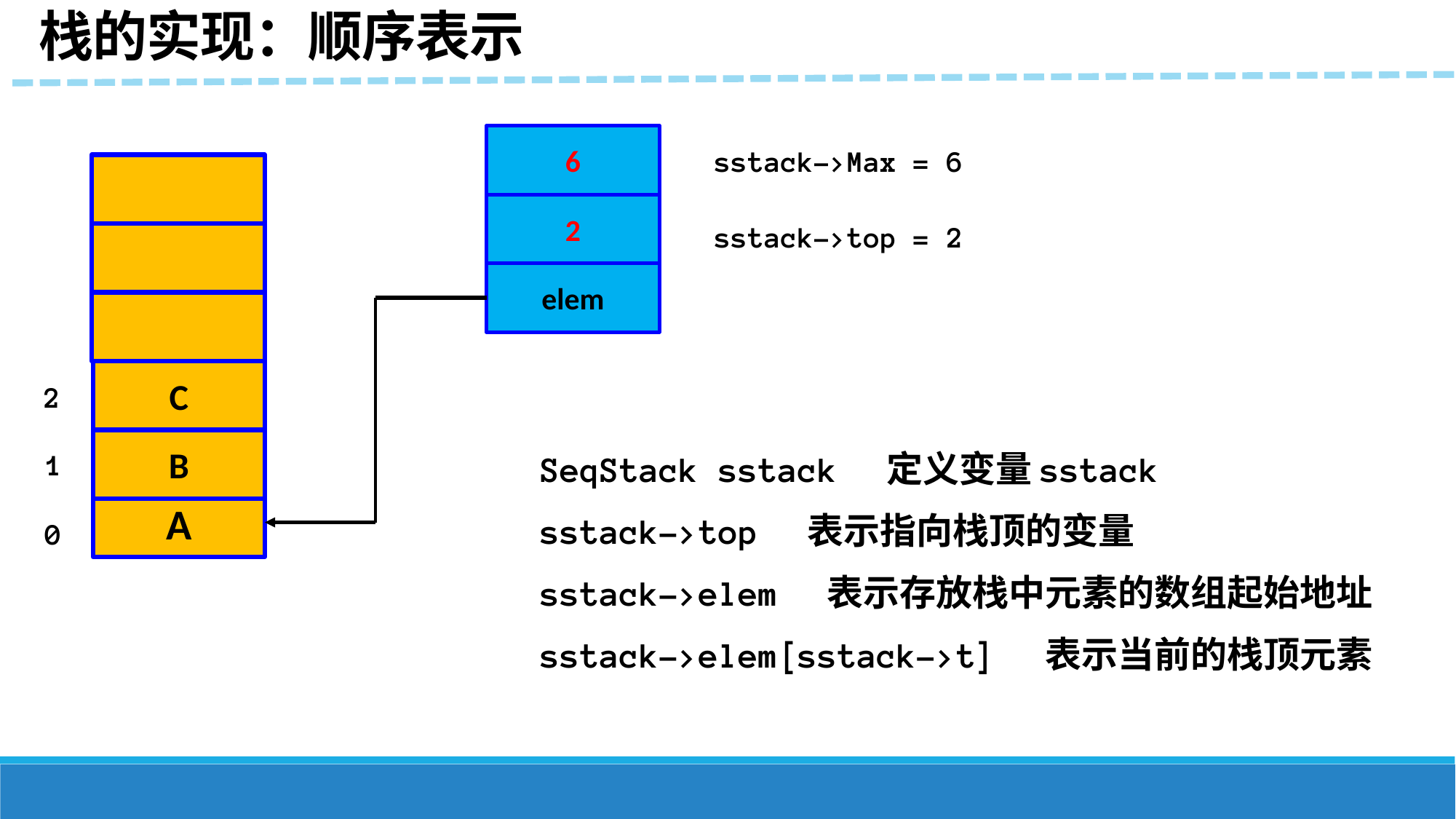

栈的实现：顺序表示
6
2
elem
sstack->Max = 6

C
B
A
sstack->top = 2
2
1
SeqStack sstack  定义变量sstack
sstack->top  表示指向栈顶的变量
sstack->elem  表示存放栈中元素的数组起始地址
sstack->elem[sstack->t]  表示当前的栈顶元素
0